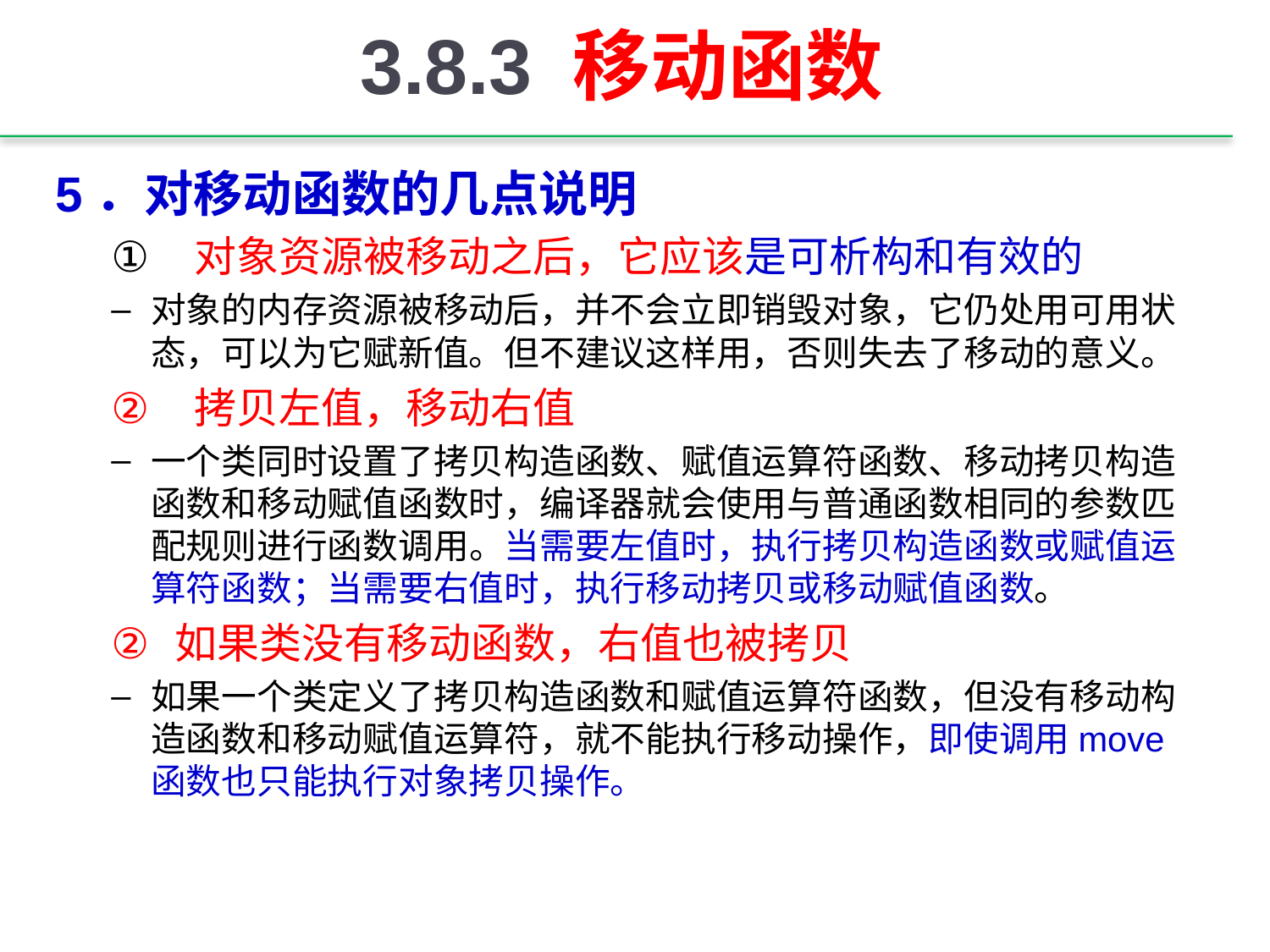

# 3.8.3 移动函数
5．对移动函数的几点说明
 对象资源被移动之后，它应该是可析构和有效的
对象的内存资源被移动后，并不会立即销毁对象，它仍处用可用状态，可以为它赋新值。但不建议这样用，否则失去了移动的意义。
 拷贝左值，移动右值
一个类同时设置了拷贝构造函数、赋值运算符函数、移动拷贝构造函数和移动赋值函数时，编译器就会使用与普通函数相同的参数匹配规则进行函数调用。当需要左值时，执行拷贝构造函数或赋值运算符函数；当需要右值时，执行移动拷贝或移动赋值函数。
如果类没有移动函数，右值也被拷贝
如果一个类定义了拷贝构造函数和赋值运算符函数，但没有移动构造函数和移动赋值运算符，就不能执行移动操作，即使调用move函数也只能执行对象拷贝操作。